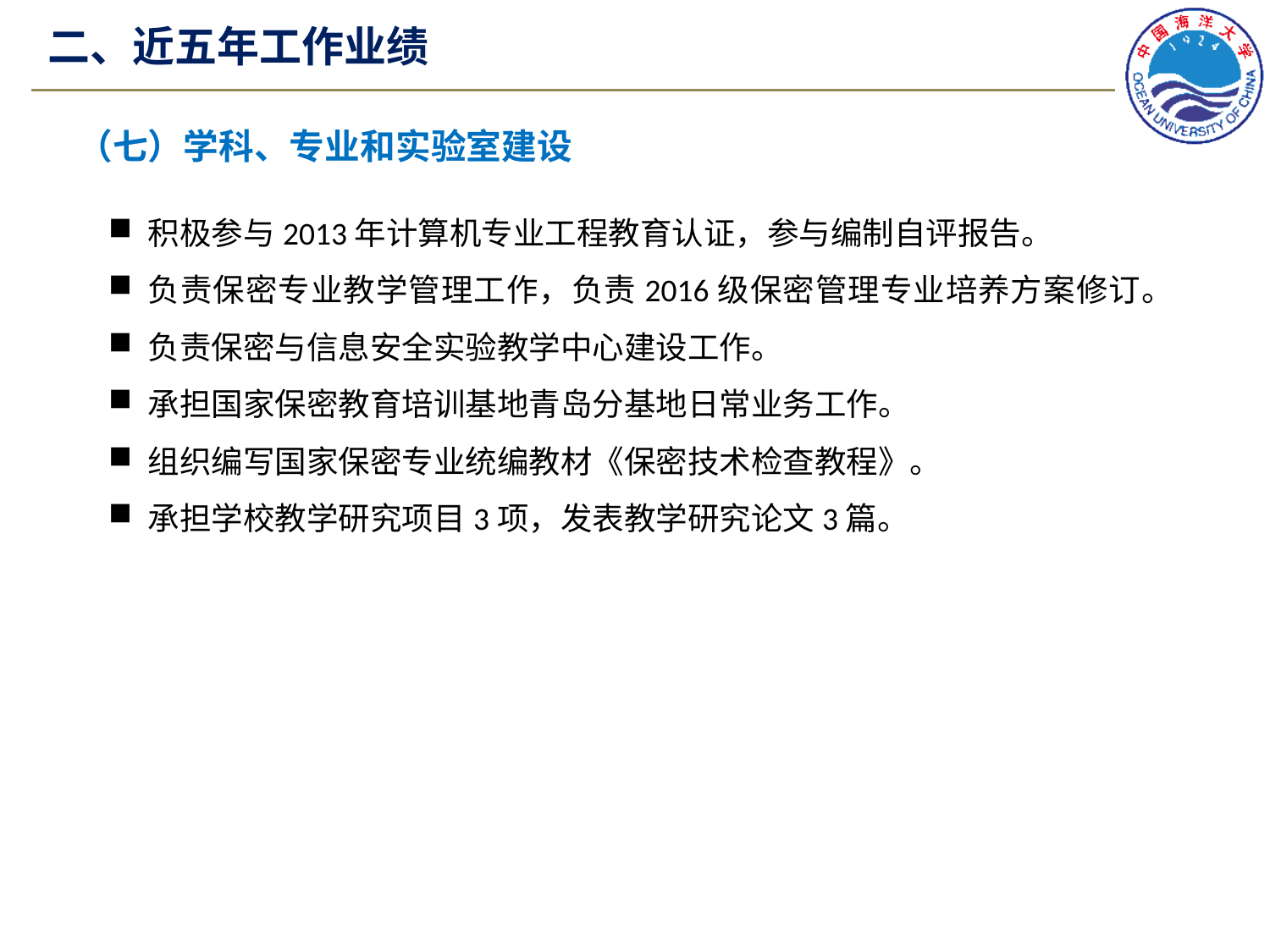

# 二、近五年工作业绩
（七）学科、专业和实验室建设
积极参与2013年计算机专业工程教育认证，参与编制自评报告。
负责保密专业教学管理工作，负责2016级保密管理专业培养方案修订。
负责保密与信息安全实验教学中心建设工作。
承担国家保密教育培训基地青岛分基地日常业务工作。
组织编写国家保密专业统编教材《保密技术检查教程》。
承担学校教学研究项目3项，发表教学研究论文3篇。